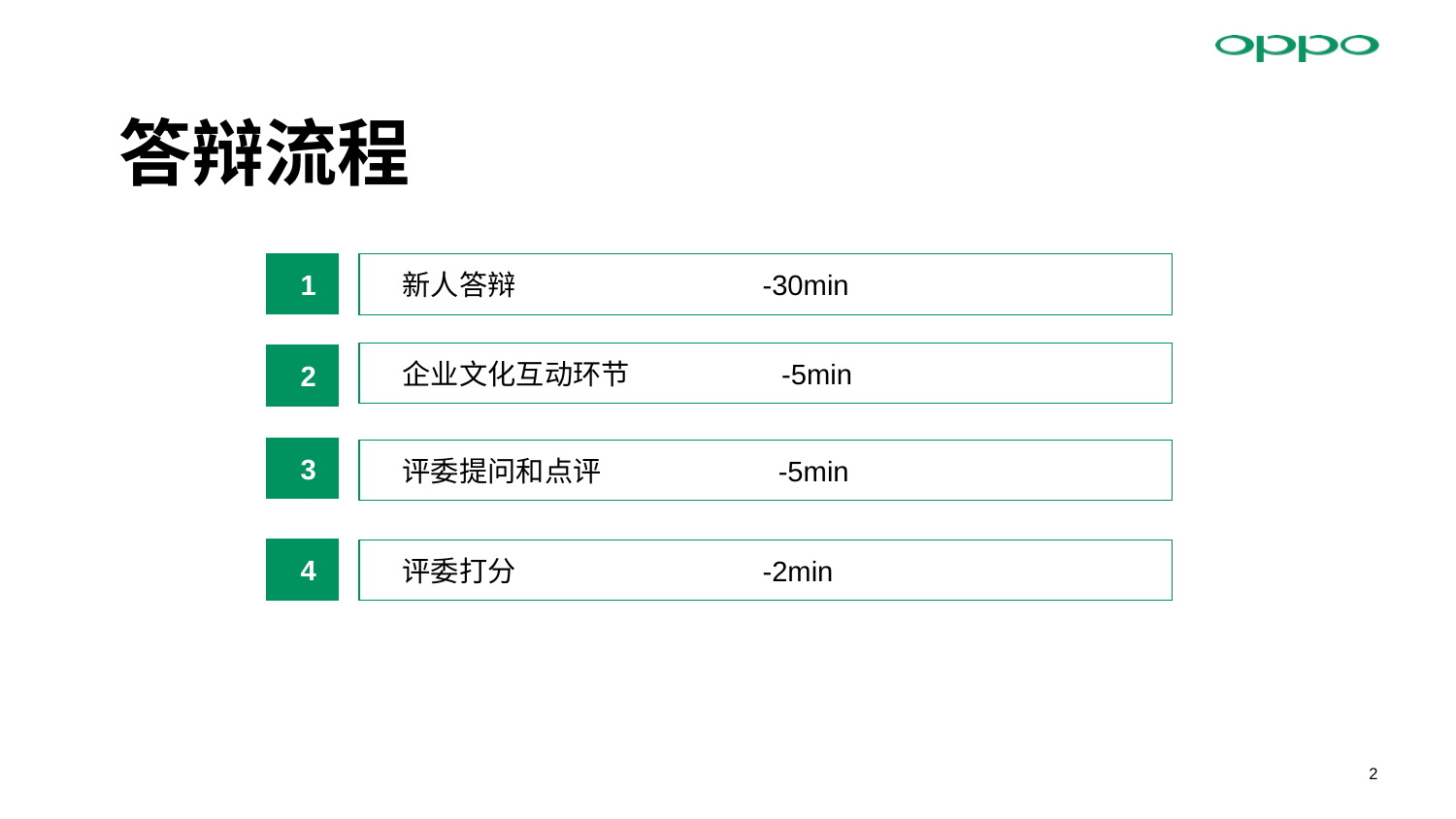

# 答辩流程
1
新人答辩                                      -30min
企业文化互动环节                       -5min
2
3
评委提问和点评                           -5min
4
评委打分                                      -2min